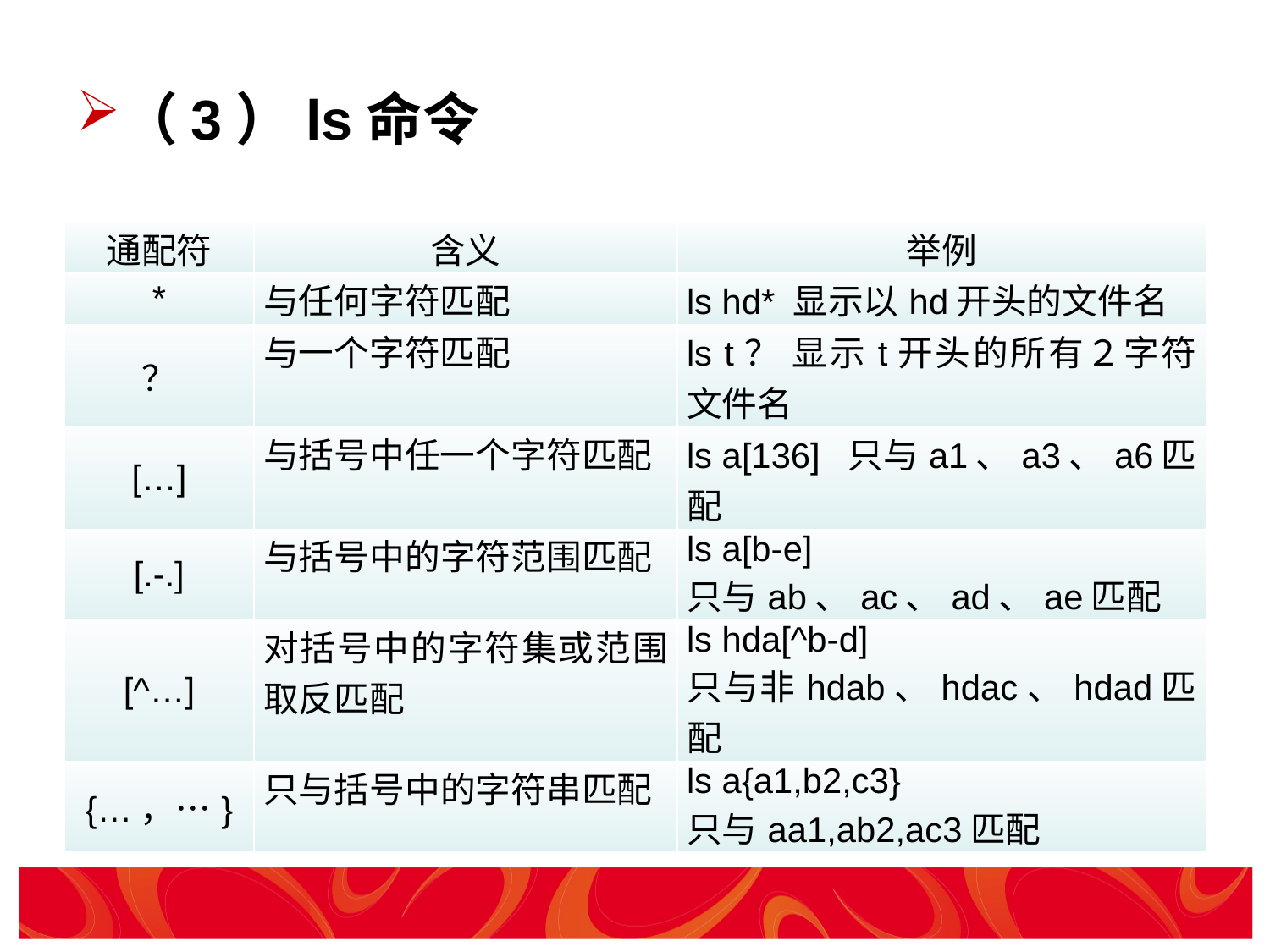

# （3）ls命令
| 通配符 | 含义 | 举例 |
| --- | --- | --- |
| \* | 与任何字符匹配 | ls hd\* 显示以hd开头的文件名 |
| ？ | 与一个字符匹配 | ls t？ 显示t开头的所有２字符文件名 |
| […] | 与括号中任一个字符匹配 | ls a[136] 只与a1、a3、a6匹配 |
| [.-.] | 与括号中的字符范围匹配 | ls a[b-e] 只与ab、ac、ad、ae匹配 |
| [^…] | 对括号中的字符集或范围取反匹配 | ls hda[^b-d] 只与非hdab、hdac、hdad匹配 |
| {…，…} | 只与括号中的字符串匹配 | ls a{a1,b2,c3} 只与aa1,ab2,ac3匹配 |